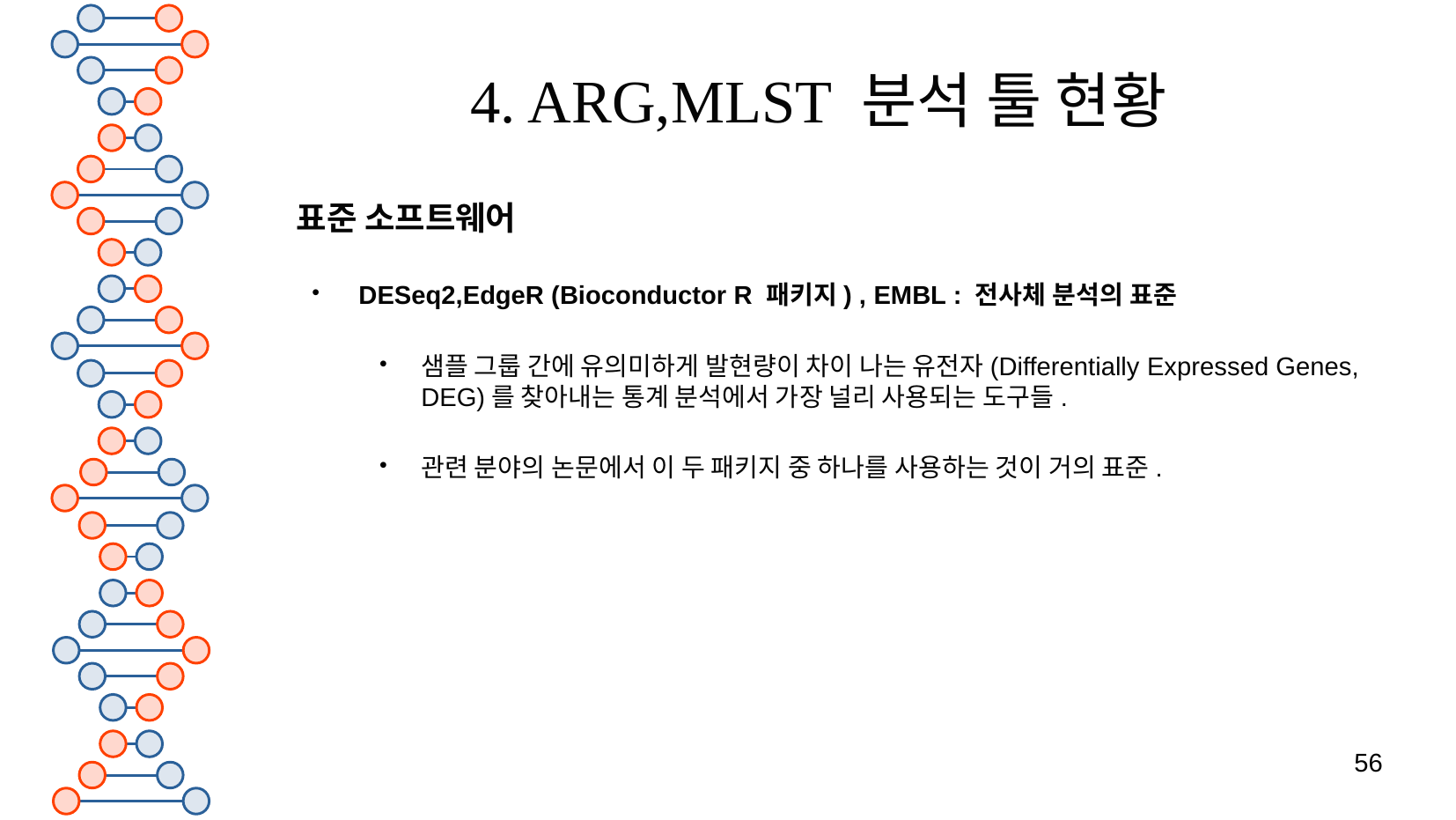

# 4. ARG,MLST 분석 툴 현황
표준 소프트웨어
DESeq2,EdgeR (Bioconductor R 패키지) , EMBL : 전사체 분석의 표준
샘플 그룹 간에 유의미하게 발현량이 차이 나는 유전자(Differentially Expressed Genes, DEG)를 찾아내는 통계 분석에서 가장 널리 사용되는 도구들.
관련 분야의 논문에서 이 두 패키지 중 하나를 사용하는 것이 거의 표준.
56